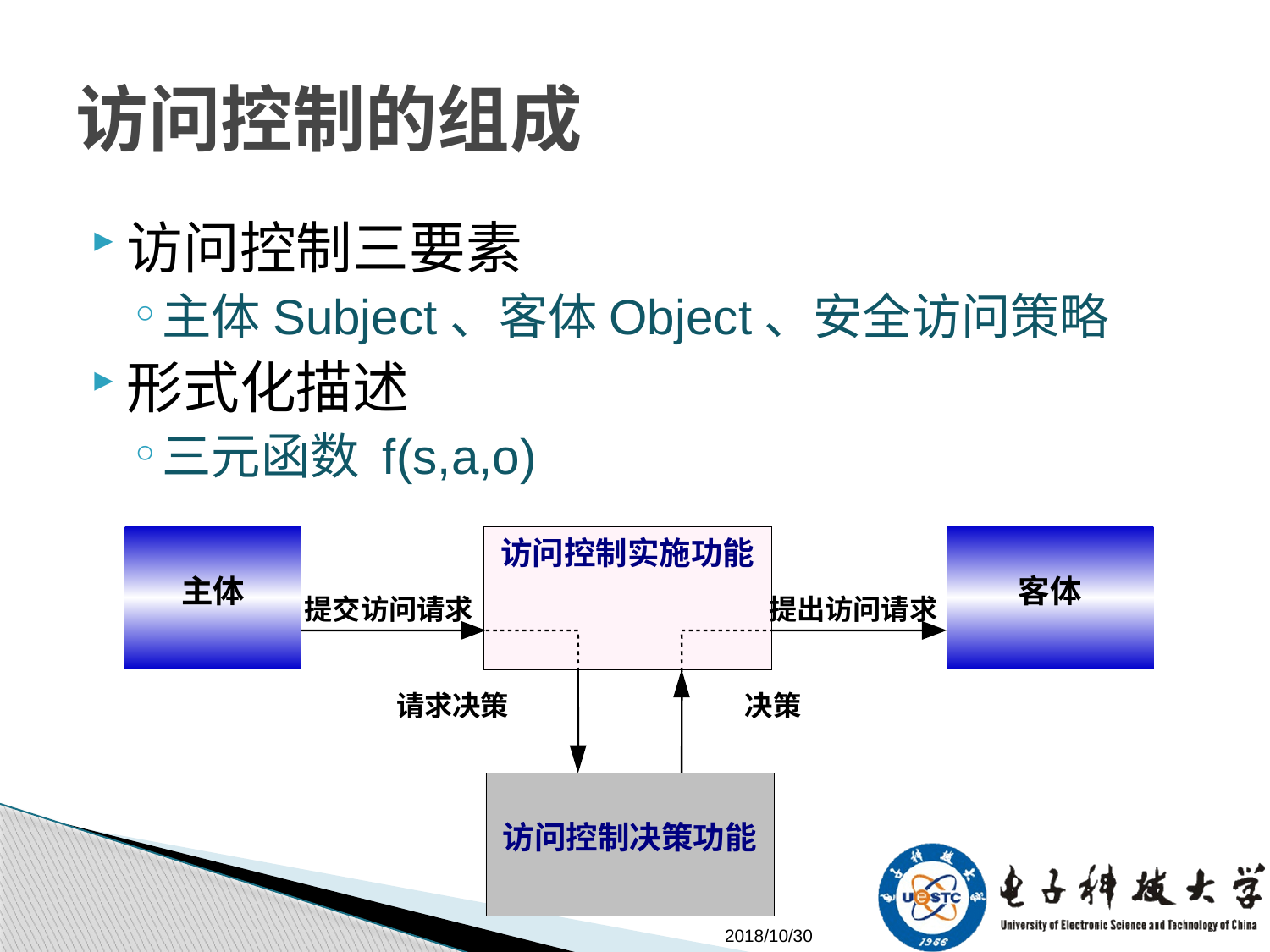

# 访问控制的组成
访问控制三要素
主体Subject、客体Object、安全访问策略
形式化描述
三元函数 f(s,a,o)

主体
访问控制实施功能

客体
提交访问请求
提出访问请求

请求决策
决策

访问控制决策功能
2018/10/30